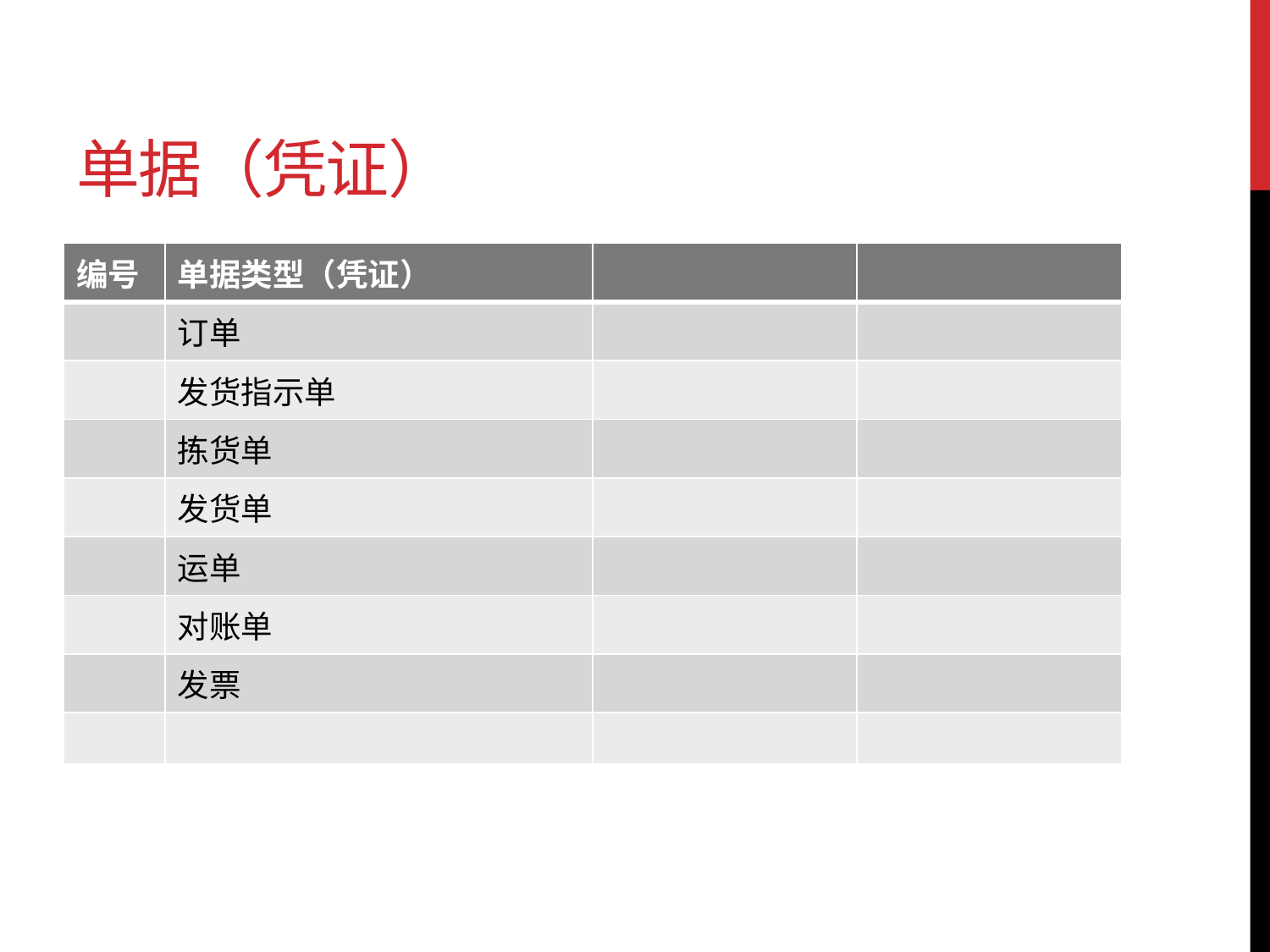

# 单据（凭证）
| 编号 | 单据类型（凭证） |  |  |
| --- | --- | --- | --- |
|  | 订单 |  |  |
|  | 发货指示单 |  |  |
|  | 拣货单 |  |  |
|  | 发货单 |  |  |
|  | 运单 |  |  |
|  | 对账单 |  |  |
|  | 发票 |  |  |
|  |  |  |  |